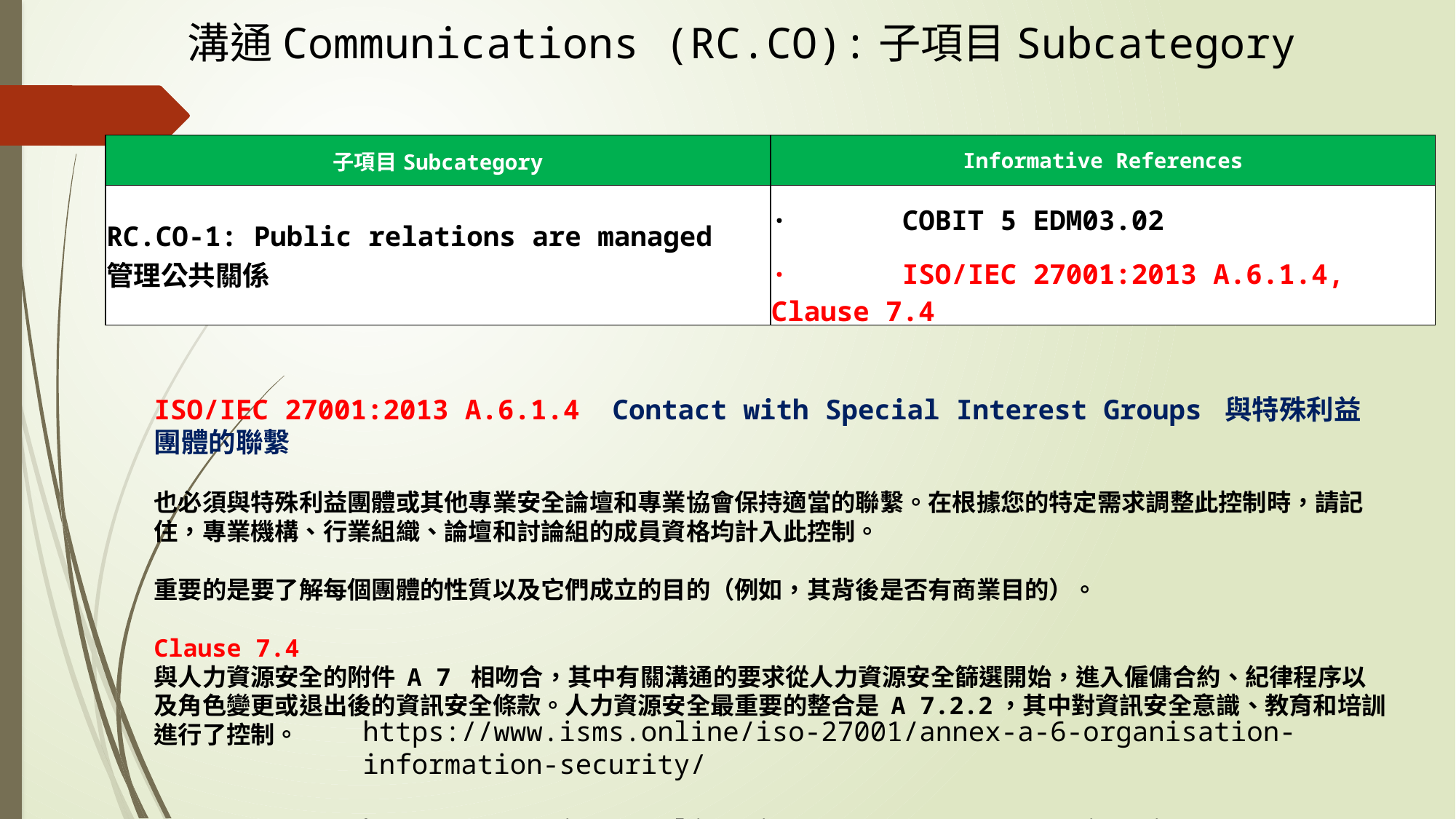

溝通Communications (RC.CO):子項目Subcategory
| 子項目Subcategory | Informative References |
| --- | --- |
| RC.CO-1: Public relations are managed 管理公共關係 | ·       COBIT 5 EDM03.02 |
|  | ·       ISO/IEC 27001:2013 A.6.1.4, Clause 7.4 |
ISO/IEC 27001:2013 A.6.1.4  Contact with Special Interest Groups 與特殊利益團體的聯繫

也必須與特殊利益團體或其他專業安全論壇和專業協會保持適當的聯繫。在根據您的特定需求調整此控制時，請記住，專業機構、行業組織、論壇和討論組的成員資格均計入此控制。

重要的是要了解每個團體的性質以及它們成立的目的（例如，其背後是否有商業目的）。

Clause 7.4
與人力資源安全的附件 A 7 相吻合，其中有關溝通的要求從人力資源安全篩選開始，進入僱傭合約、紀律程序以及角色變更或退出後的資訊安全條款。人力資源安全最重要的整合是 A 7.2.2，其中對資訊安全意識、教育和培訓進行了控制。
https://www.isms.online/iso-27001/annex-a-6-organisation-information-security/

https://www.isms.online/iso-27001/7-4-communication/